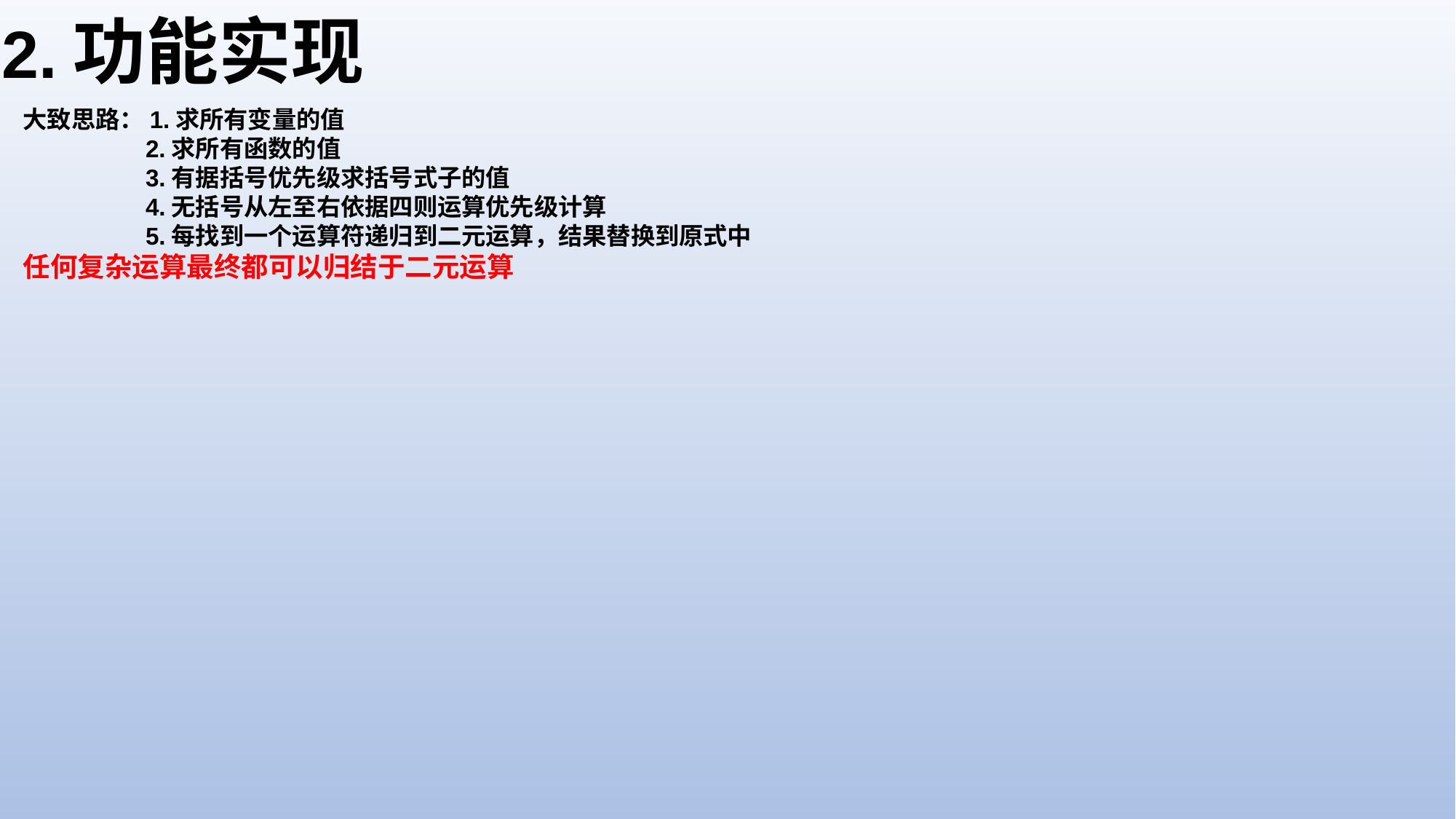

2.功能实现
大致思路：1.求所有变量的值
	  2.求所有函数的值
	  3.有据括号优先级求括号式子的值
	  4.无括号从左至右依据四则运算优先级计算
	  5.每找到一个运算符递归到二元运算，结果替换到原式中
任何复杂运算最终都可以归结于二元运算